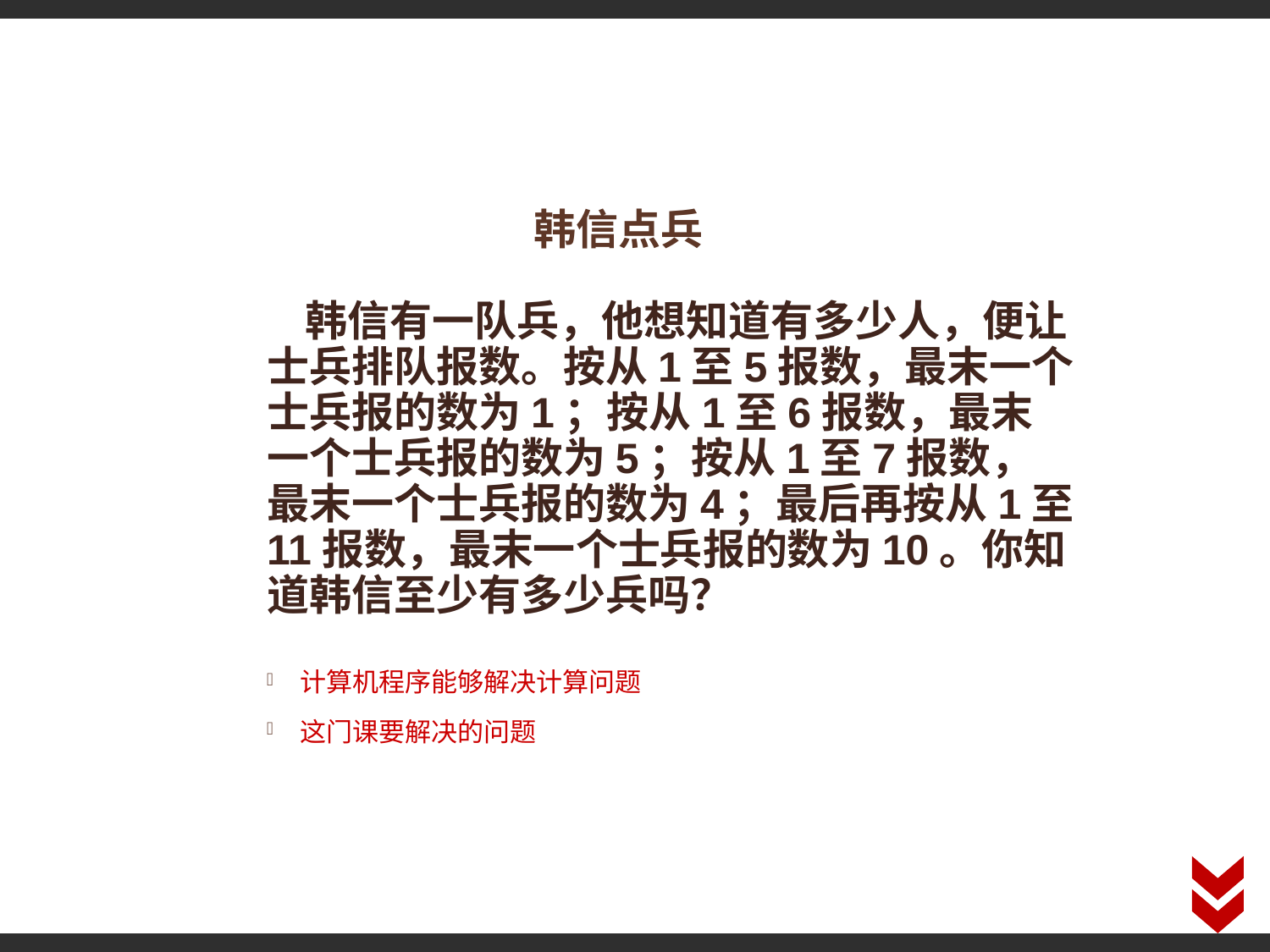

# 韩信点兵 韩信有一队兵，他想知道有多少人，便让士兵排队报数。按从1至5报数，最末一个士兵报的数为1；按从1至6报数，最末一个士兵报的数为5；按从1至7报数，最末一个士兵报的数为4；最后再按从1至11报数，最末一个士兵报的数为10。你知道韩信至少有多少兵吗？
计算机程序能够解决计算问题
这门课要解决的问题